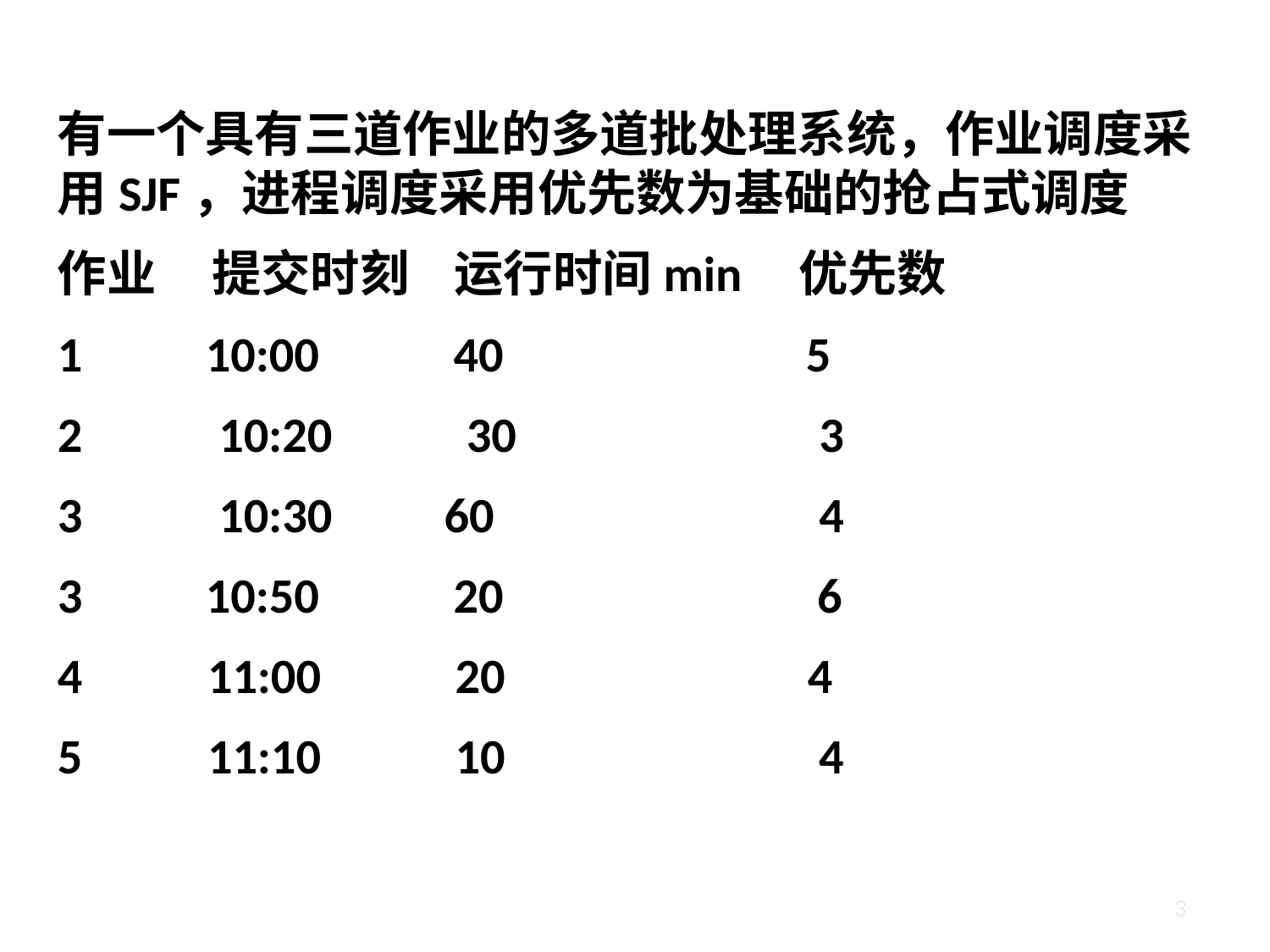

有一个具有三道作业的多道批处理系统，作业调度采用SJF，进程调度采用优先数为基础的抢占式调度
作业     提交时刻    运行时间min    优先数
1           10:00            40                           5
        10:20            30                           3
        10:30          60                             4
3           10:50            20                            6
       11:00            20                           4
       11:10            10                            4
3